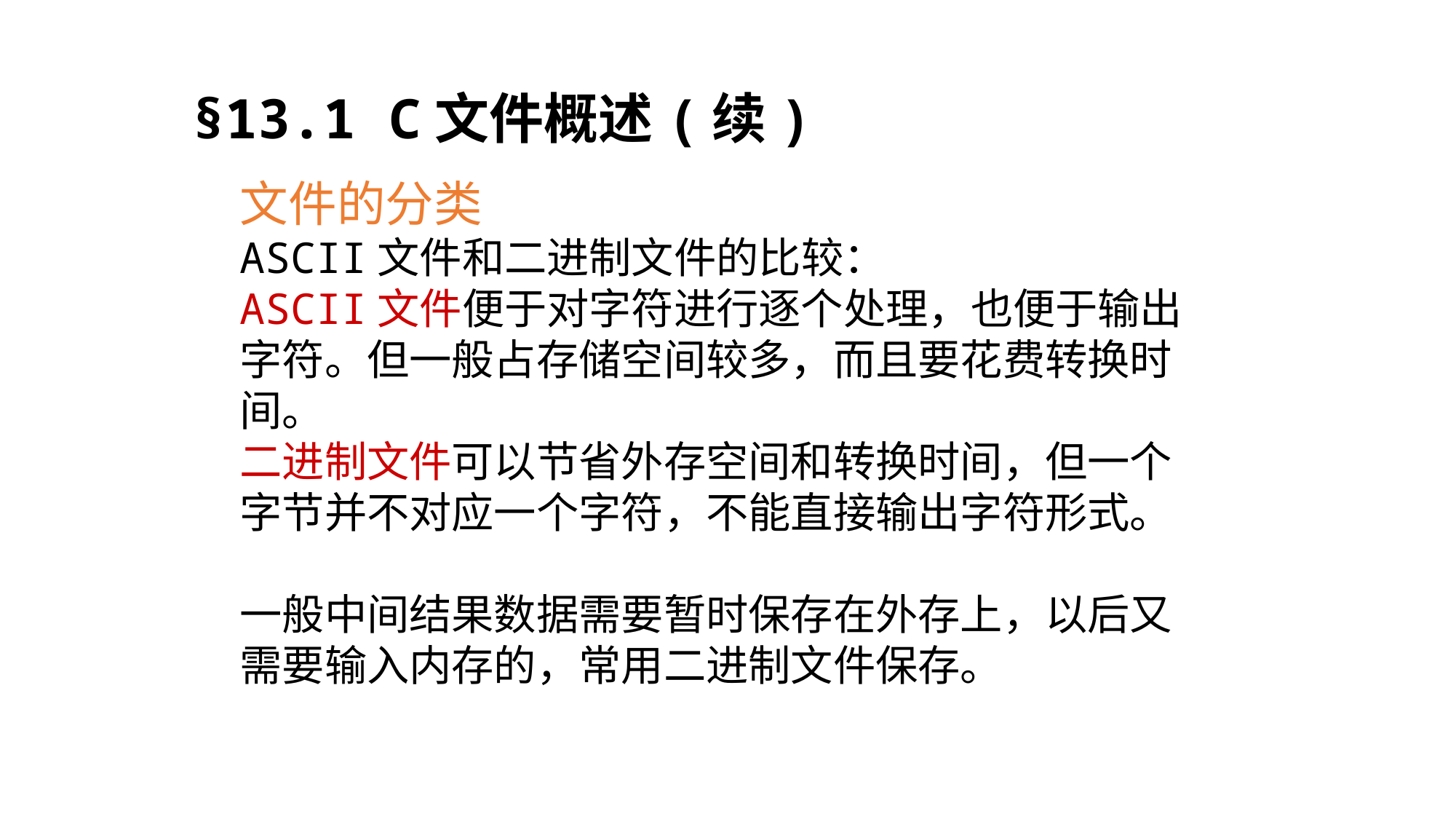

§13.1 C文件概述(续)
文件的分类
ASCII文件和二进制文件的比较：
ASCII文件便于对字符进行逐个处理，也便于输出
字符。但一般占存储空间较多，而且要花费转换时
间。
二进制文件可以节省外存空间和转换时间，但一个
字节并不对应一个字符，不能直接输出字符形式。

一般中间结果数据需要暂时保存在外存上，以后又
需要输入内存的，常用二进制文件保存。